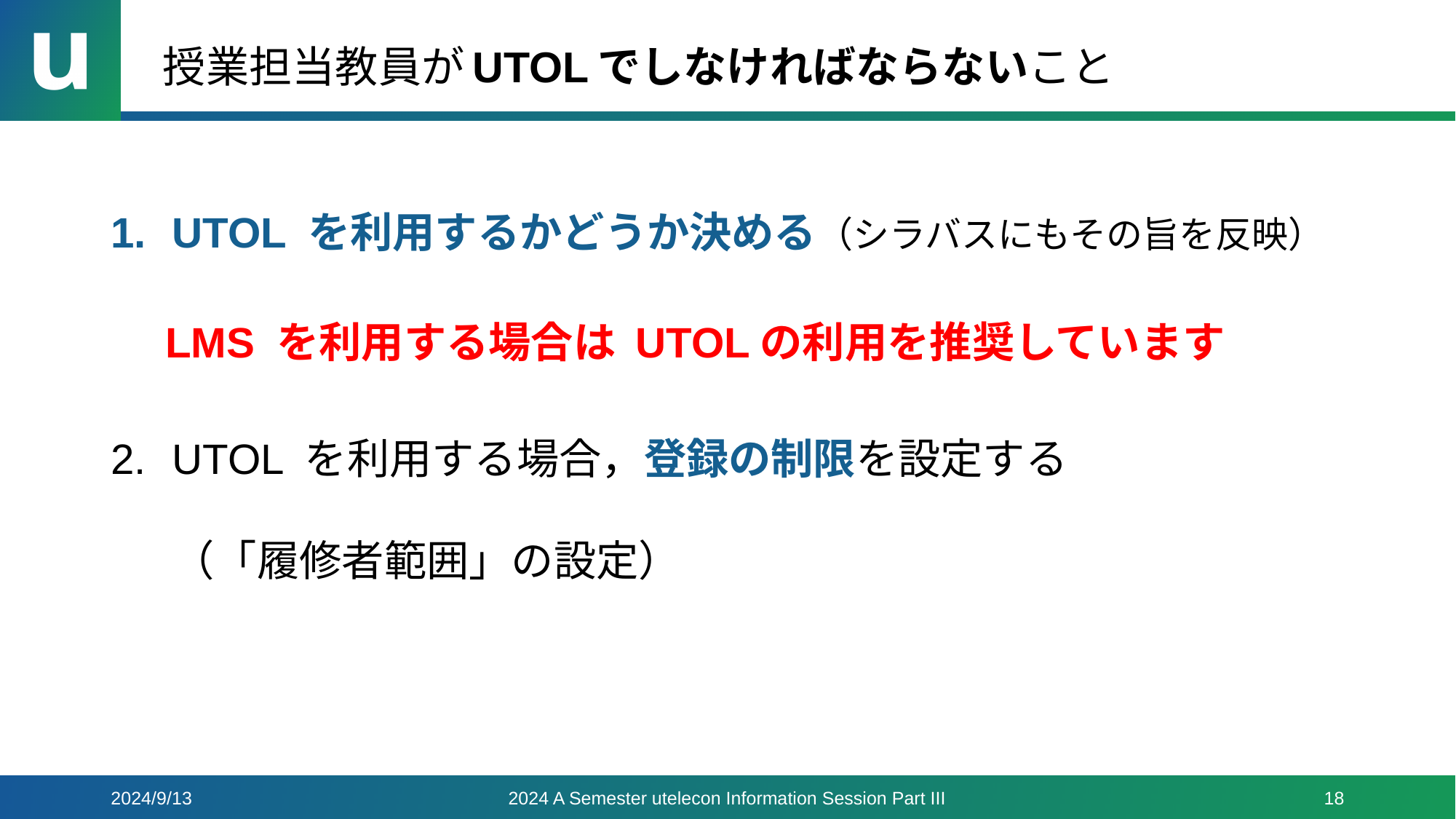

# 授業担当教員がUTOLでしなければならないこと
UTOL を利用するかどうか決める（シラバスにもその旨を反映）
LMS を利用する場合は UTOLの利用を推奨しています
UTOL を利用する場合，登録の制限を設定する
（「履修者範囲」の設定）

2024/9/13
2024 A Semester utelecon Information Session Part III
18